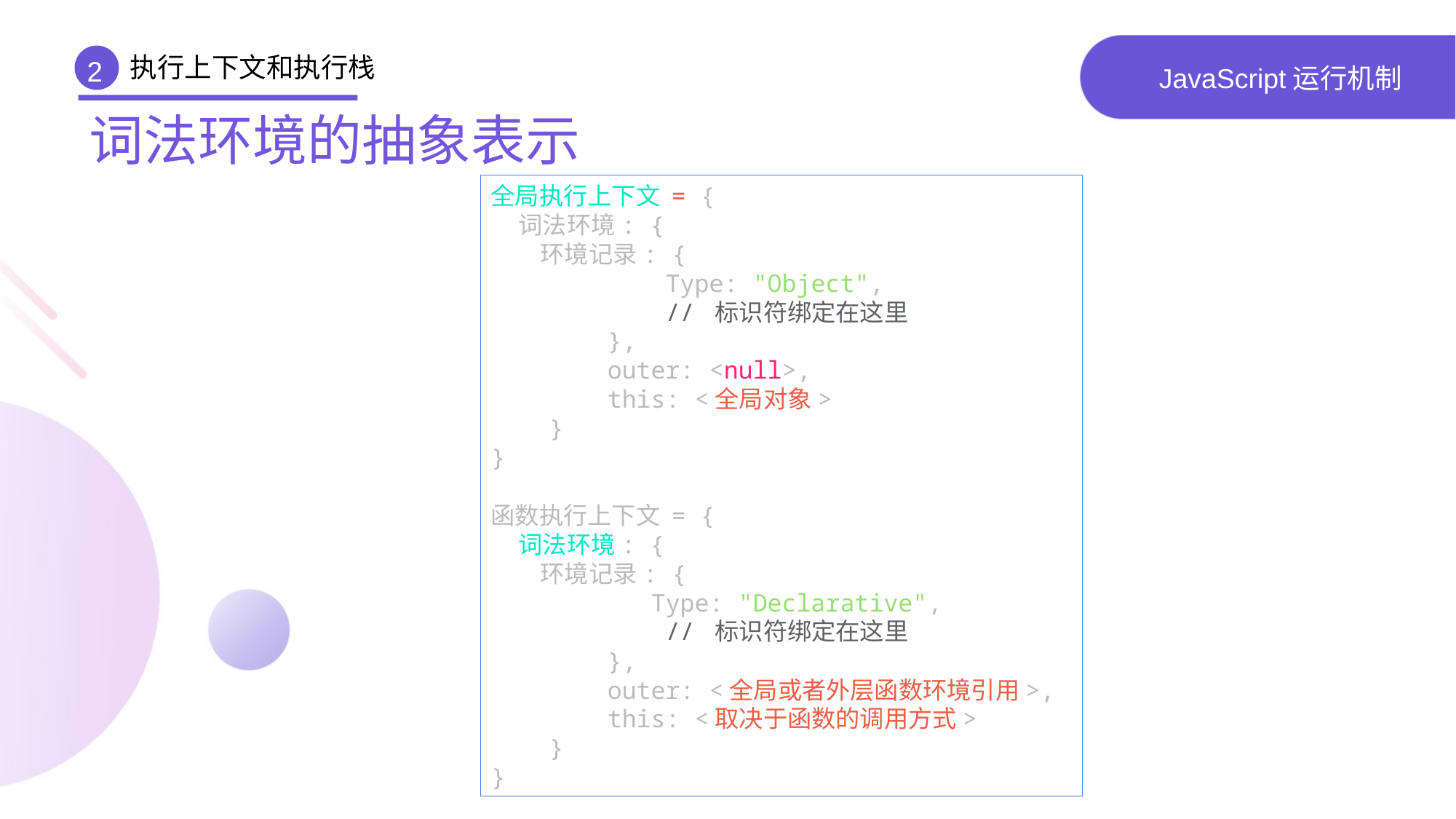

执行上下文和执行栈
2
# JavaScript运行机制
词法环境的抽象表示
全局执行上下文 = {
    词法环境: {
        环境记录: {
            Type: "Object",
            // 标识符绑定在这里
        },
        outer: <null>,
        this: <全局对象>
    }
}

函数执行上下文 = {
    词法环境: {
        环境记录: {
           Type: "Declarative",
            // 标识符绑定在这里
        },
        outer: <全局或者外层函数环境引用>,
        this: <取决于函数的调用方式>
    }
}